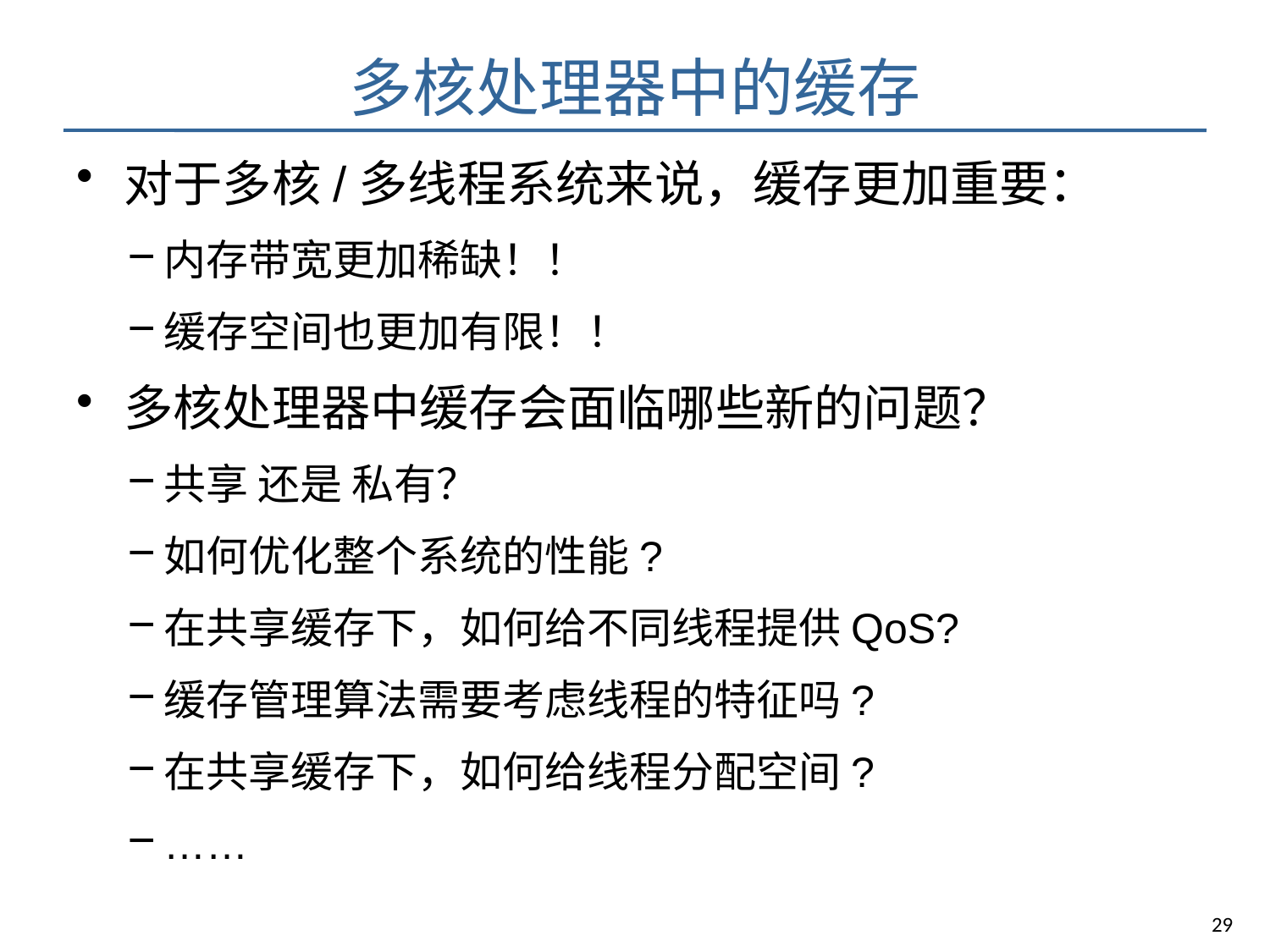

# 多核处理器中的缓存
对于多核/多线程系统来说，缓存更加重要：
内存带宽更加稀缺！！
缓存空间也更加有限！！
多核处理器中缓存会面临哪些新的问题？
共享 还是 私有？
如何优化整个系统的性能?
在共享缓存下，如何给不同线程提供QoS?
缓存管理算法需要考虑线程的特征吗?
在共享缓存下，如何给线程分配空间?
……

29